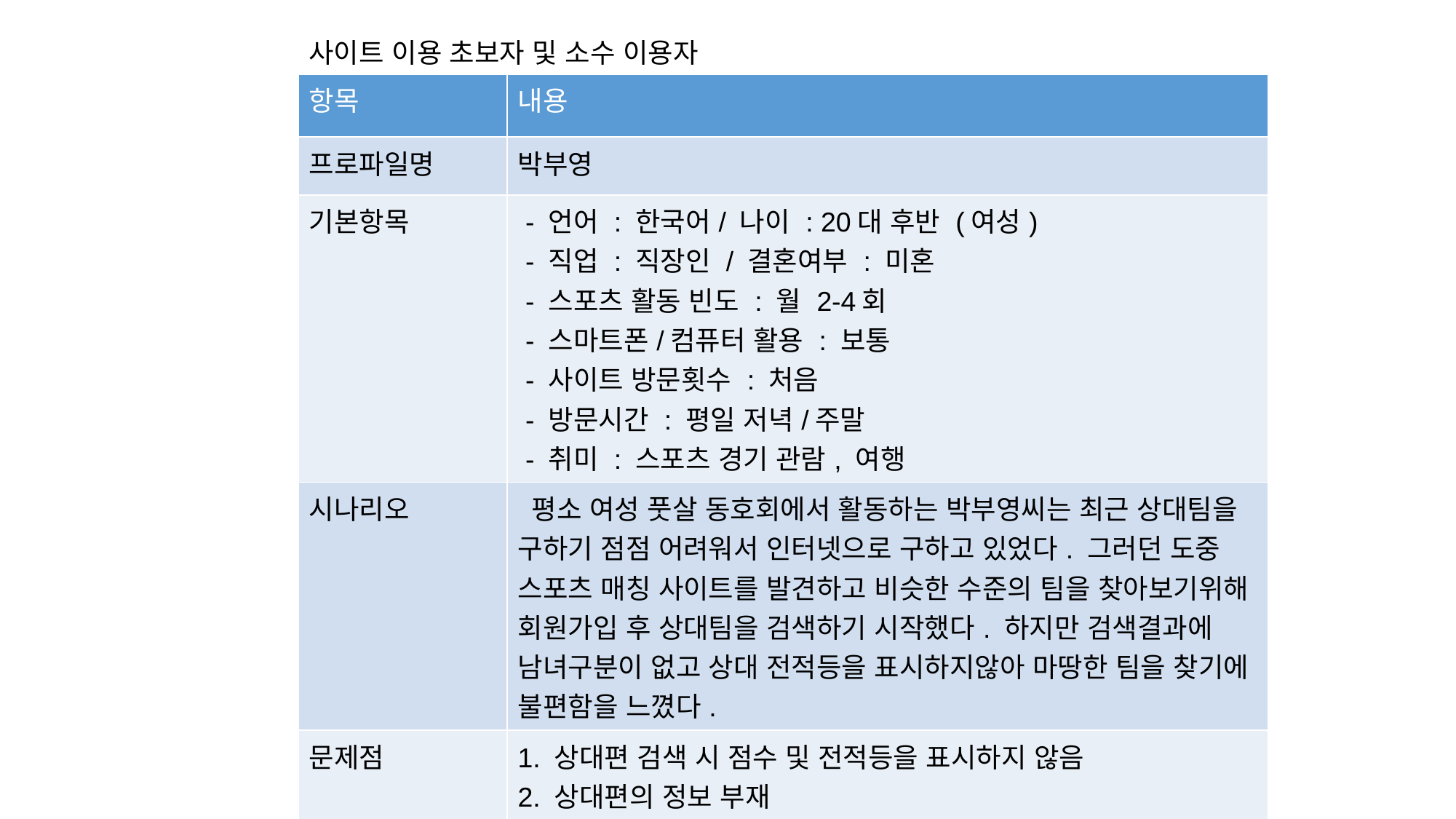

사이트 이용 초보자 및 소수 이용자
| 항목 | 내용 |
| --- | --- |
| 프로파일명 | 박부영 |
| 기본항목 | - 언어 : 한국어/ 나이 : 20대 후반 (여성) - 직업 : 직장인 / 결혼여부 : 미혼 - 스포츠 활동 빈도 : 월 2-4회 - 스마트폰/컴퓨터 활용 : 보통 - 사이트 방문횟수 : 처음 - 방문시간 : 평일 저녁/주말 - 취미 : 스포츠 경기 관람, 여행 |
| 시나리오 | 평소 여성 풋살 동호회에서 활동하는 박부영씨는 최근 상대팀을 구하기 점점 어려워서 인터넷으로 구하고 있었다. 그러던 도중 스포츠 매칭 사이트를 발견하고 비슷한 수준의 팀을 찾아보기위해 회원가입 후 상대팀을 검색하기 시작했다. 하지만 검색결과에 남녀구분이 없고 상대 전적등을 표시하지않아 마땅한 팀을 찾기에 불편함을 느꼈다. |
| 문제점 | 1. 상대편 검색 시 점수 및 전적등을 표시하지 않음 2. 상대편의 정보 부재 |